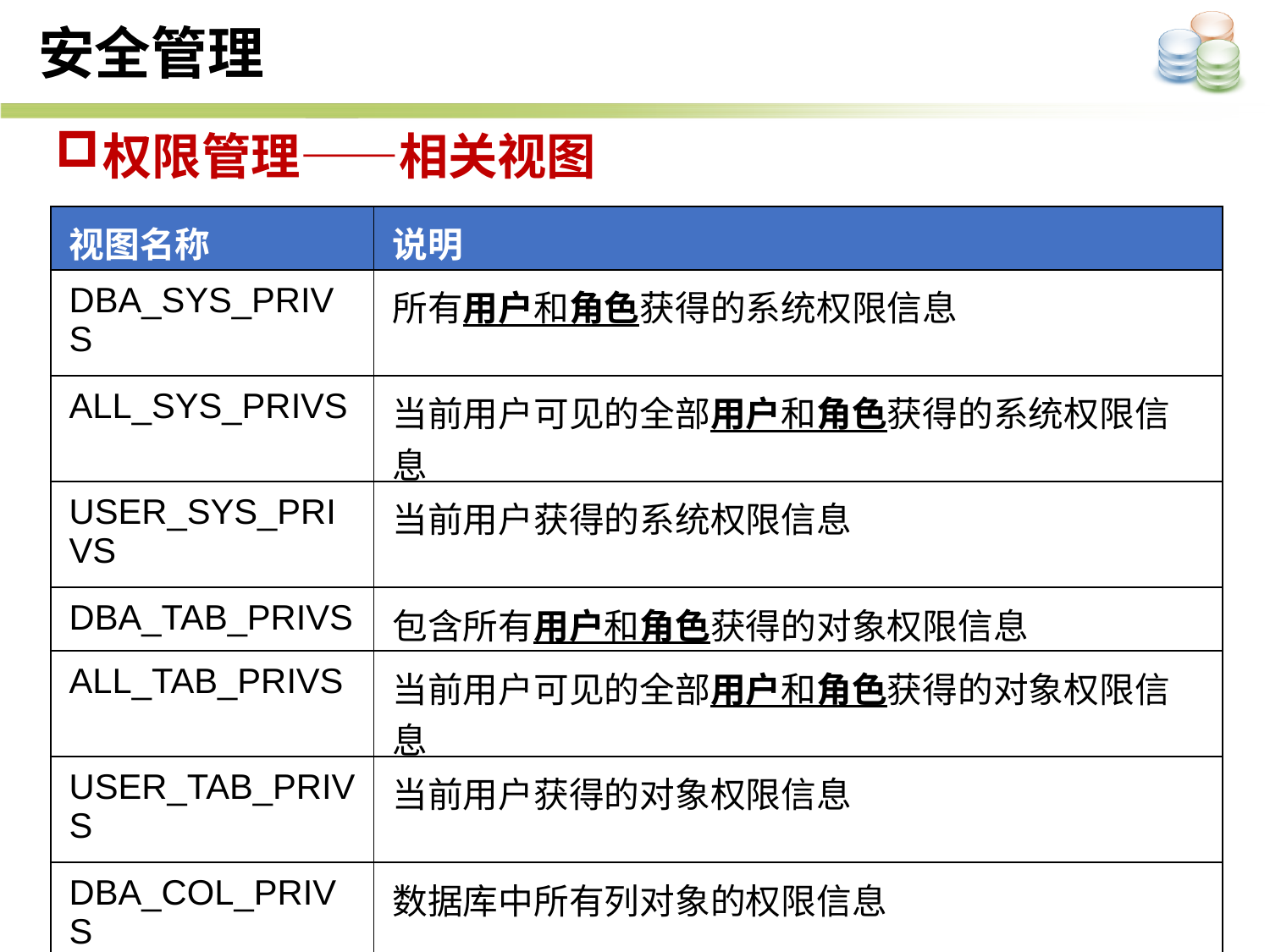

安全管理
权限管理——相关视图
| 视图名称 | 说明 |
| --- | --- |
| DBA\_SYS\_PRIVS | 所有用户和角色获得的系统权限信息 |
| ALL\_SYS\_PRIVS | 当前用户可见的全部用户和角色获得的系统权限信息 |
| USER\_SYS\_PRIVS | 当前用户获得的系统权限信息 |
| DBA\_TAB\_PRIVS | 包含所有用户和角色获得的对象权限信息 |
| ALL\_TAB\_PRIVS | 当前用户可见的全部用户和角色获得的对象权限信息 |
| USER\_TAB\_PRIVS | 当前用户获得的对象权限信息 |
| DBA\_COL\_PRIVS | 数据库中所有列对象的权限信息 |
| ALL\_COL\_PRIVS | 当前用户可见的所有列对象的权限信息 |
| USER\_COL\_PRIVS | 当前用户拥有或授予其它用户的所有列对象的权限 |
| SESSION\_PRIVS | 当前会话可以使用的所有权限信息 |
27